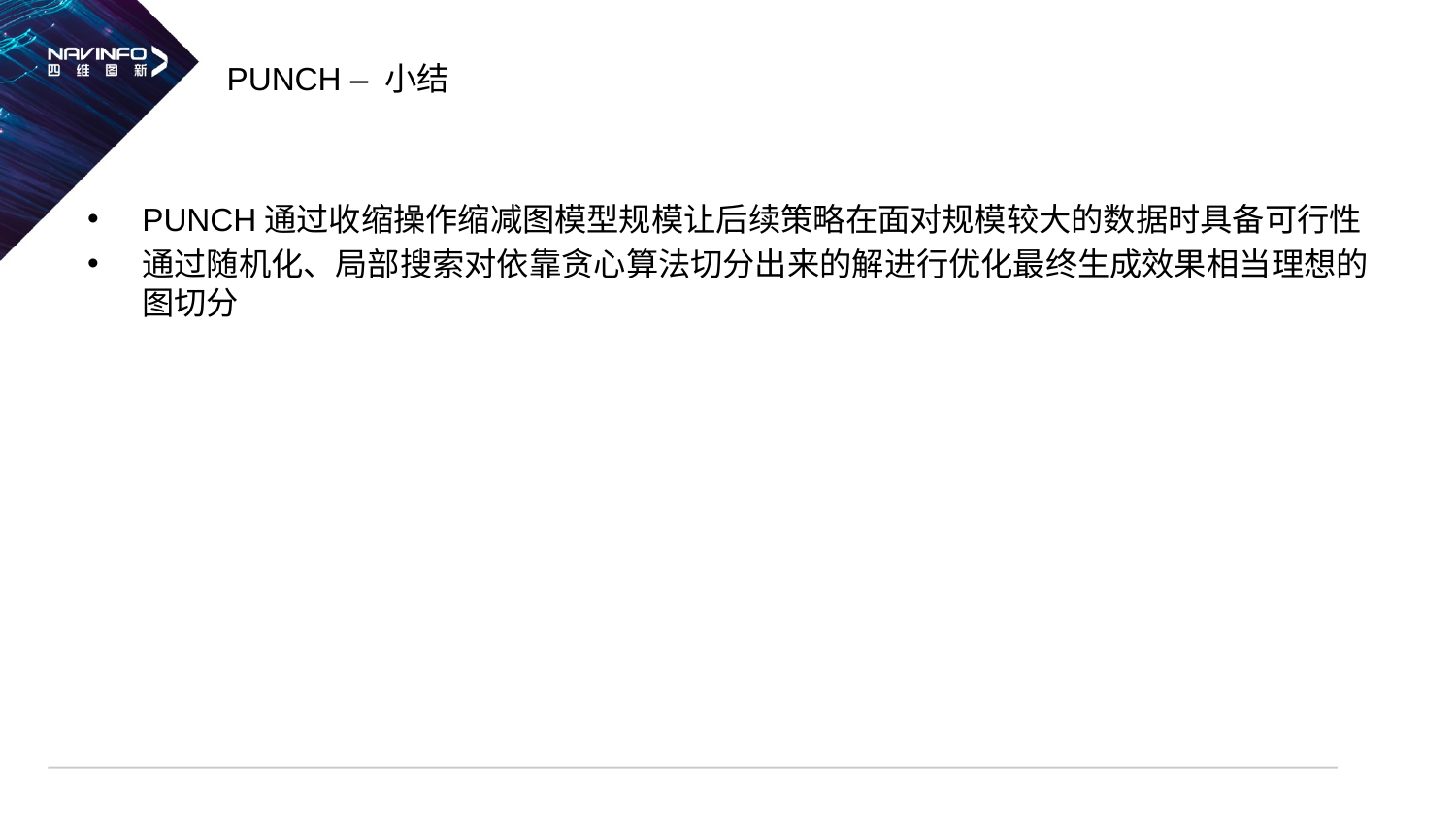

# PUNCH – 小结
PUNCH通过收缩操作缩减图模型规模让后续策略在面对规模较大的数据时具备可行性
通过随机化、局部搜索对依靠贪心算法切分出来的解进行优化最终生成效果相当理想的图切分